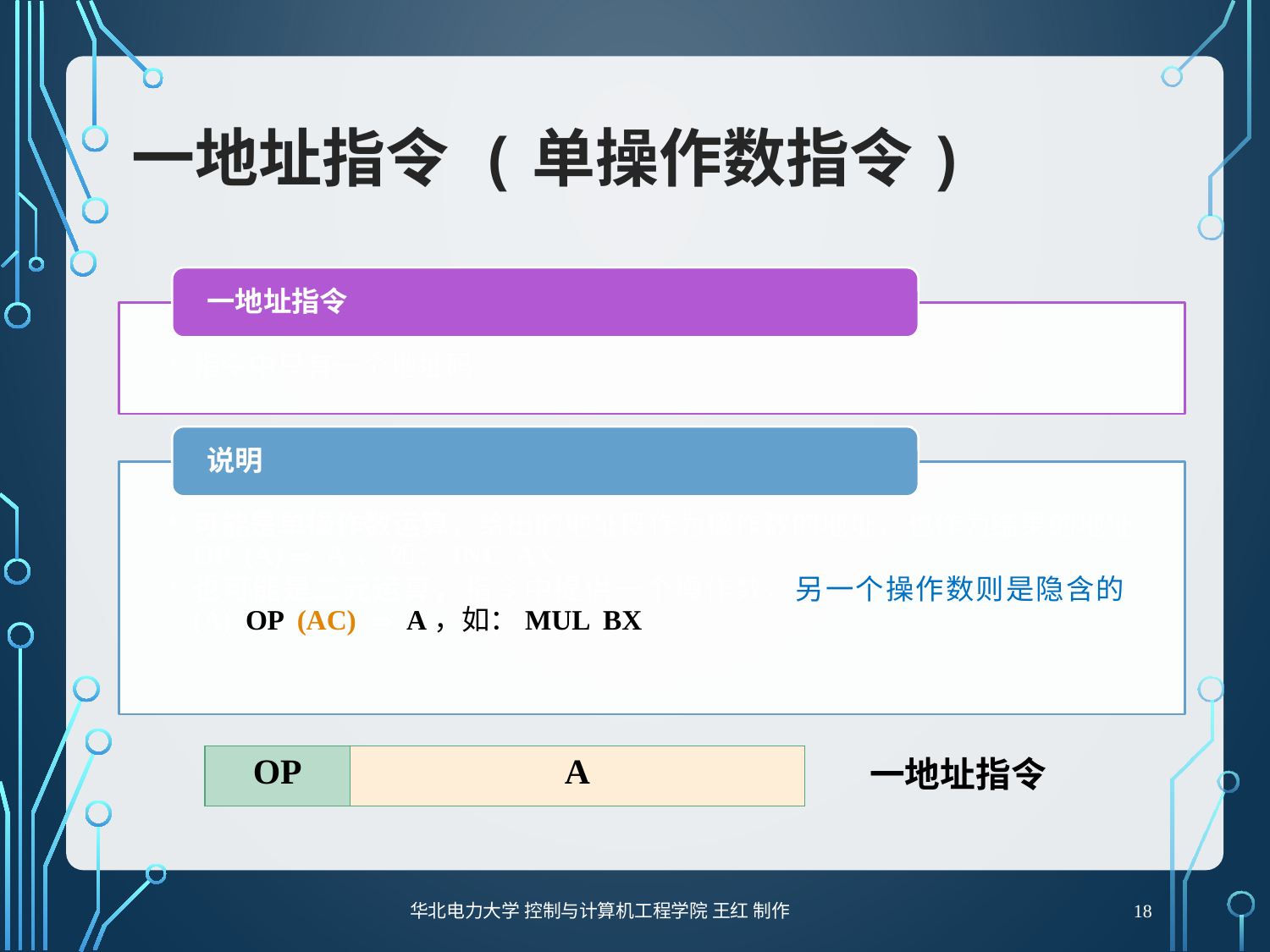

# 一地址指令 (单操作数指令)
指令中只有一个地址码
一地址指令
可能是单操作数运算，给出的地址既作为操作数的地址，也作为结果的地址
OP  (A) ⇒  A， 如：INC  AX
也可能是二元运算，指令中提供一个操作数，另一个操作数则是隐含的
(A)  OP  (AC)  ⇒  A，如：MUL  BX
说明
| OP | A |
| --- | --- |
一地址指令
18
华北电力大学 控制与计算机工程学院 王红 制作